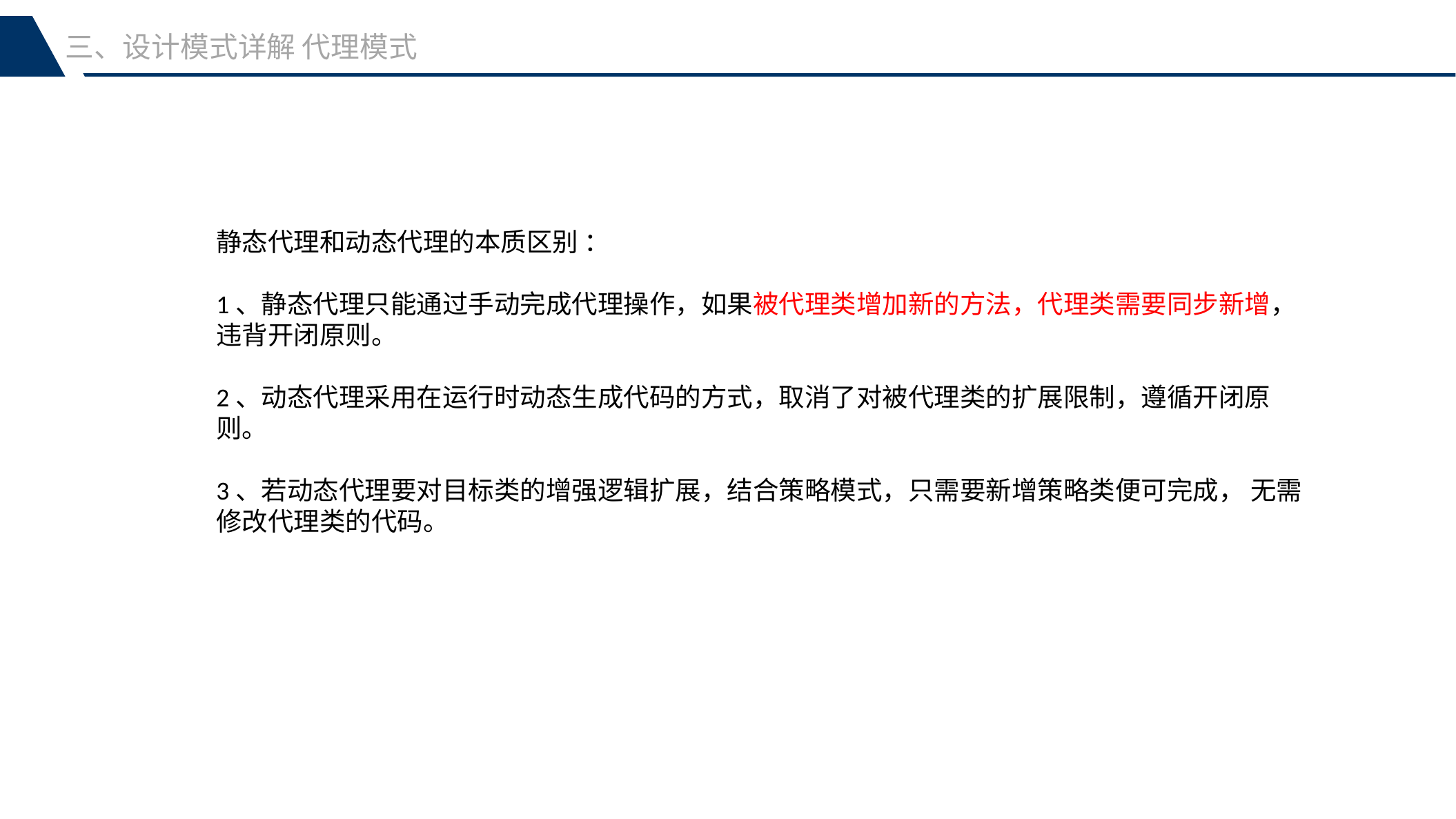

三、设计模式详解 代理模式

静态代理和动态代理的本质区别 ：

1、静态代理只能通过手动完成代理操作，如果被代理类增加新的方法，代理类需要同步新增，违背开闭原则。

2、动态代理采用在运行时动态生成代码的方式，取消了对被代理类的扩展限制，遵循开闭原则。

3、若动态代理要对目标类的增强逻辑扩展，结合策略模式，只需要新增策略类便可完成， 无需修改代理类的代码。